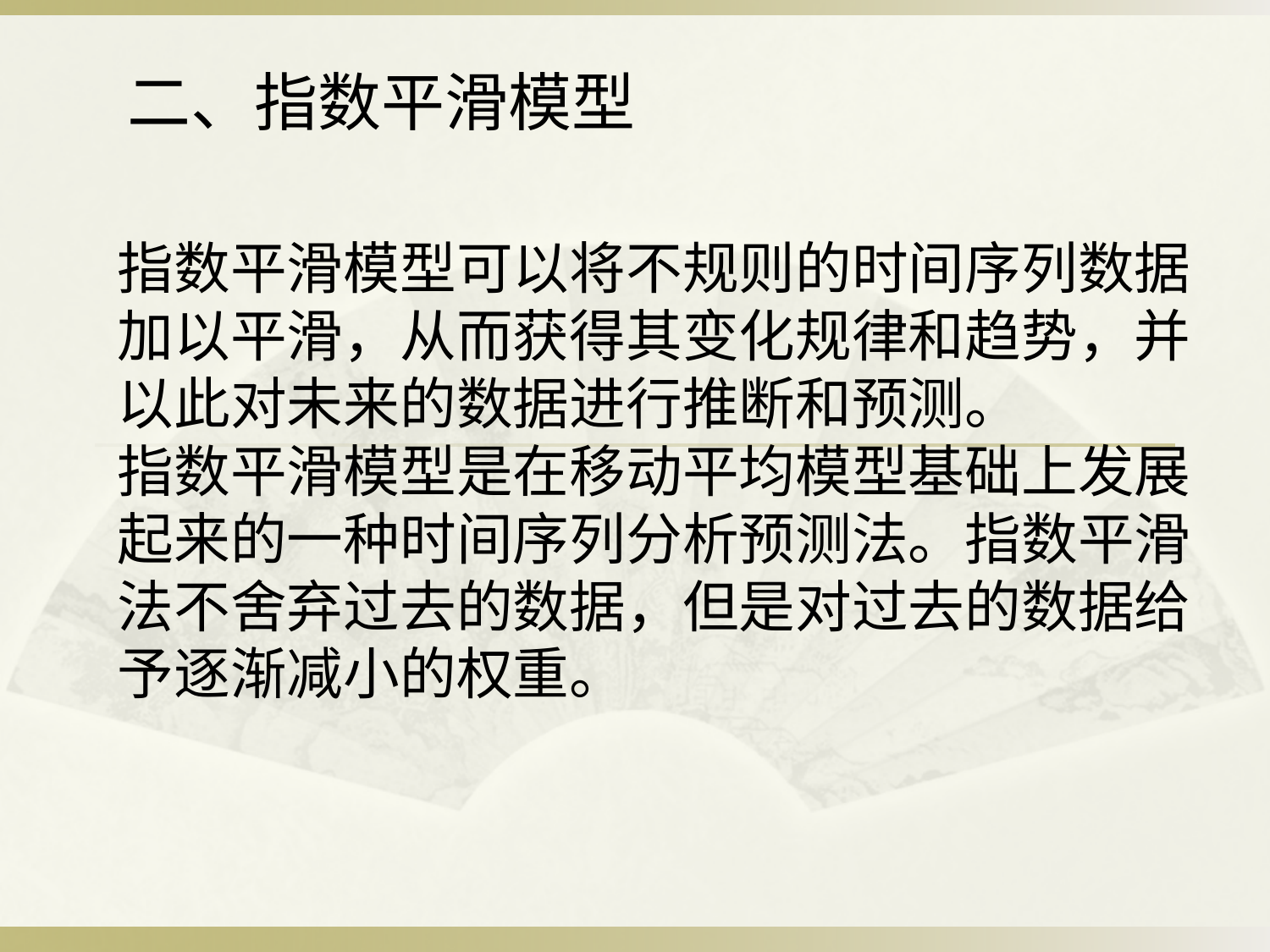

二、指数平滑模型
指数平滑模型可以将不规则的时间序列数据加以平滑，从而获得其变化规律和趋势，并以此对未来的数据进行推断和预测。
指数平滑模型是在移动平均模型基础上发展起来的一种时间序列分析预测法。指数平滑法不舍弃过去的数据，但是对过去的数据给予逐渐减小的权重。